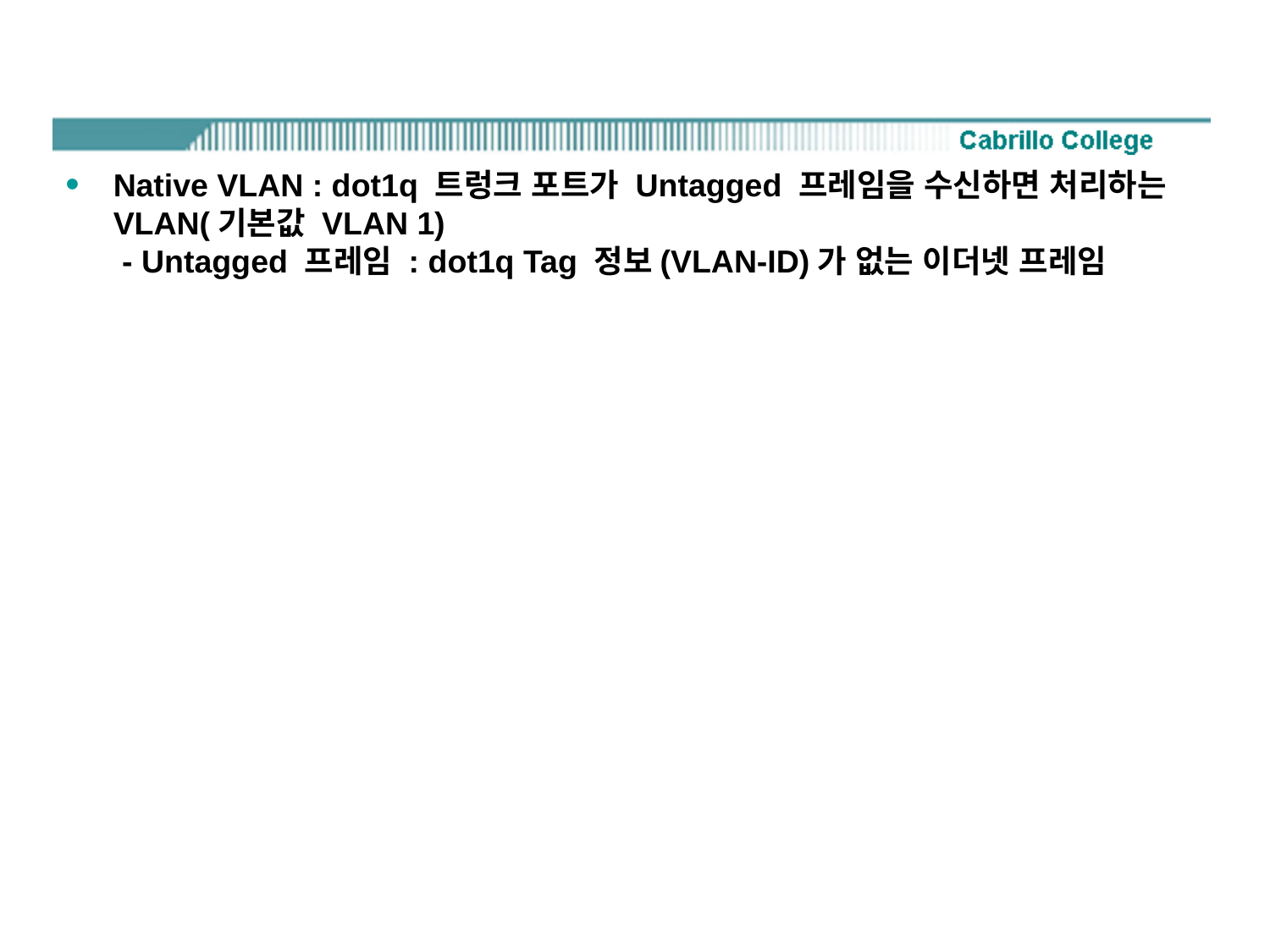

#
Native VLAN : dot1q 트렁크 포트가 Untagged 프레임을 수신하면 처리하는 VLAN(기본값 VLAN 1)
 - Untagged 프레임 : dot1q Tag 정보(VLAN-ID)가 없는 이더넷 프레임